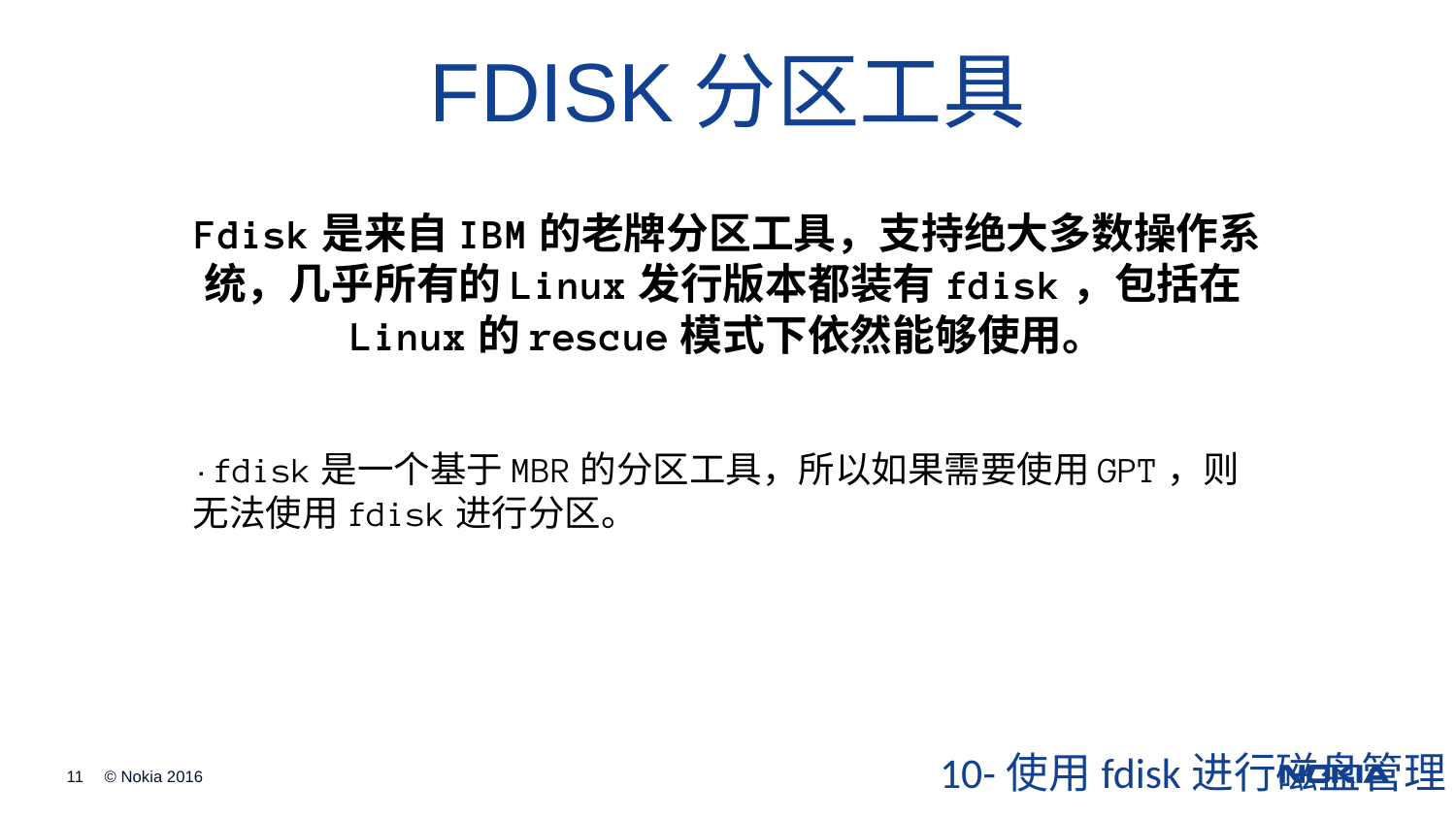

# FDISK分区工具
Fdisk是来自IBM的老牌分区工具，支持绝大多数操作系统，几乎所有的Linux发行版本都装有fdisk，包括在Linux的rescue模式下依然能够使用。

·fdisk是一个基于MBR的分区工具，所以如果需要使用GPT，则无法使用fdisk进行分区。

10-使用fdisk进行磁盘管理